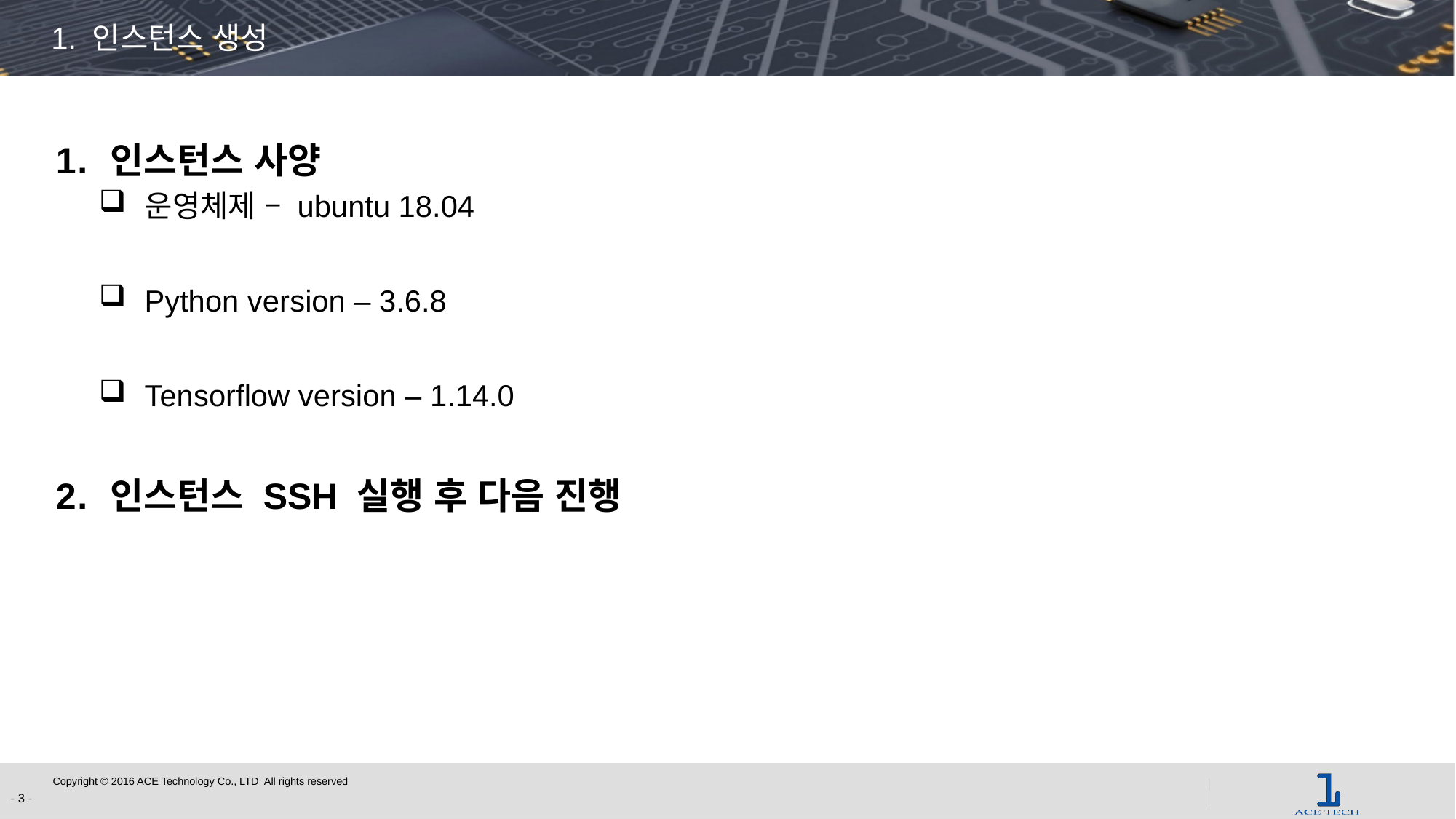

# 1. 인스턴스 생성
인스턴스 사양
운영체제 – ubuntu 18.04

Python version – 3.6.8

Tensorflow version – 1.14.0

인스턴스 SSH 실행 후 다음 진행